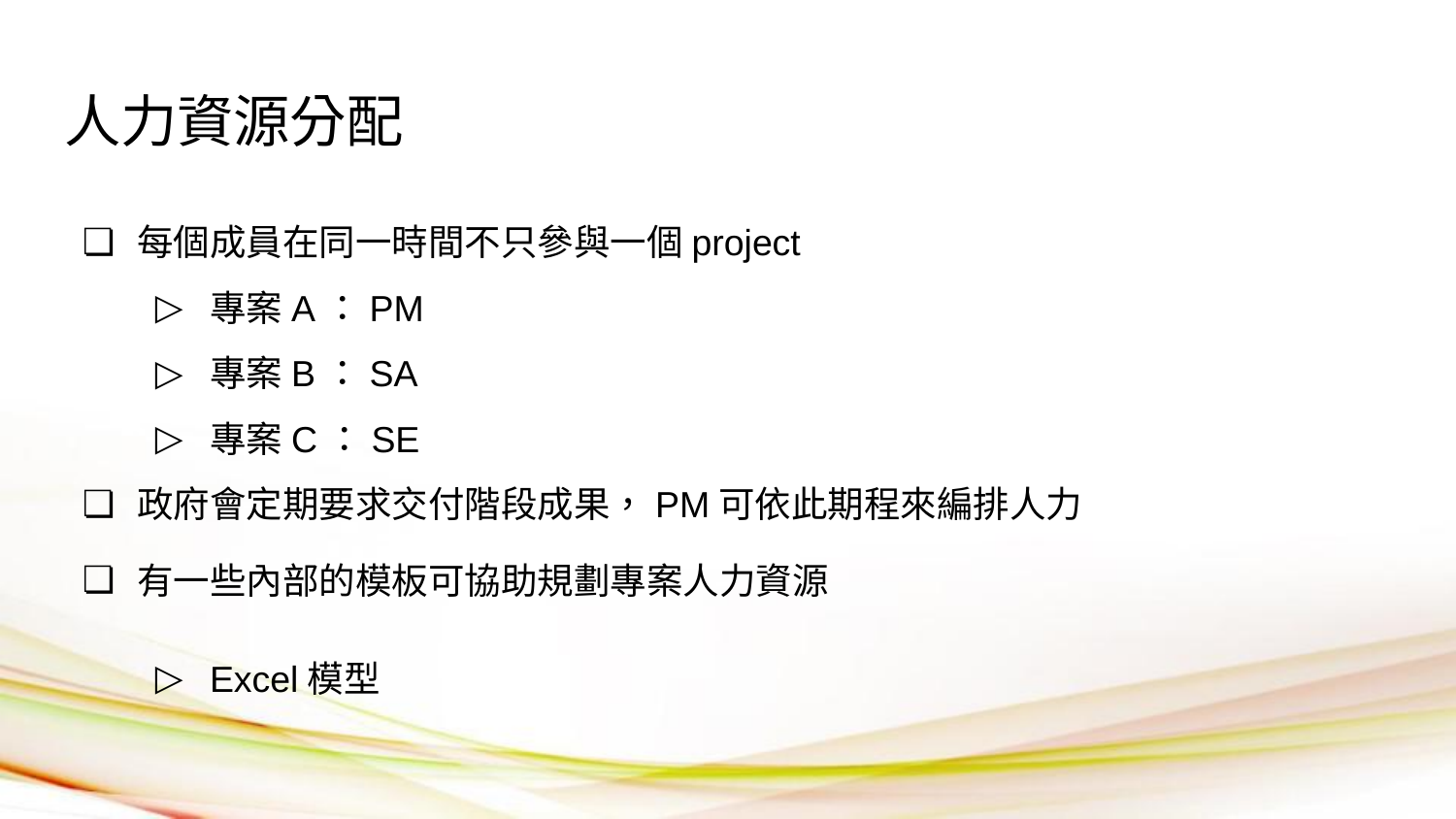

# 人力資源分配
每個成員在同一時間不只參與一個project
專案A：PM
專案B：SA
專案C：SE
政府會定期要求交付階段成果，PM可依此期程來編排人力
有一些內部的模板可協助規劃專案人力資源
Excel模型